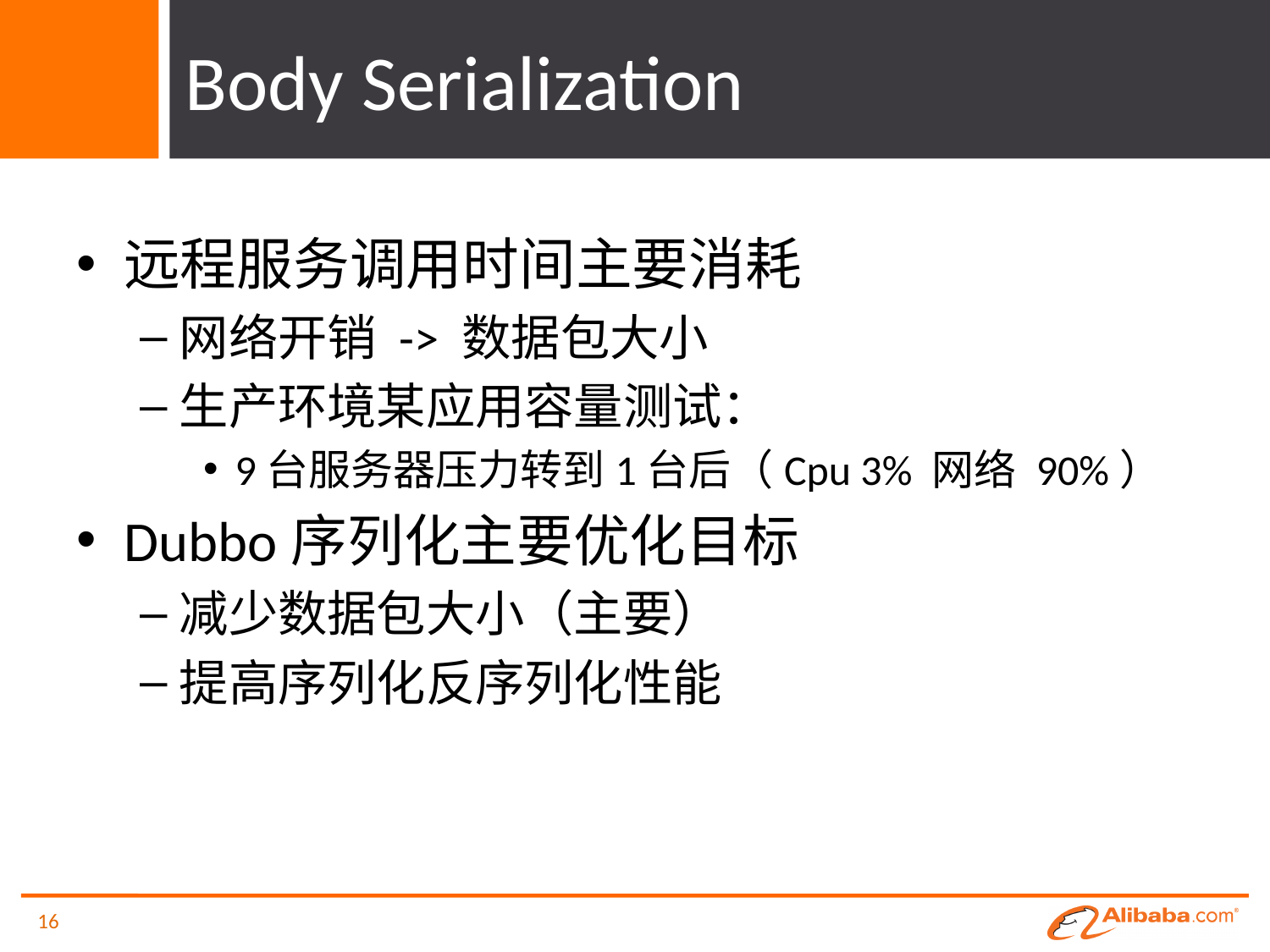

# Body Serialization
远程服务调用时间主要消耗
网络开销 -> 数据包大小
生产环境某应用容量测试：
9台服务器压力转到1台后（Cpu 3% 网络 90%）
Dubbo序列化主要优化目标
减少数据包大小（主要）
提高序列化反序列化性能

16